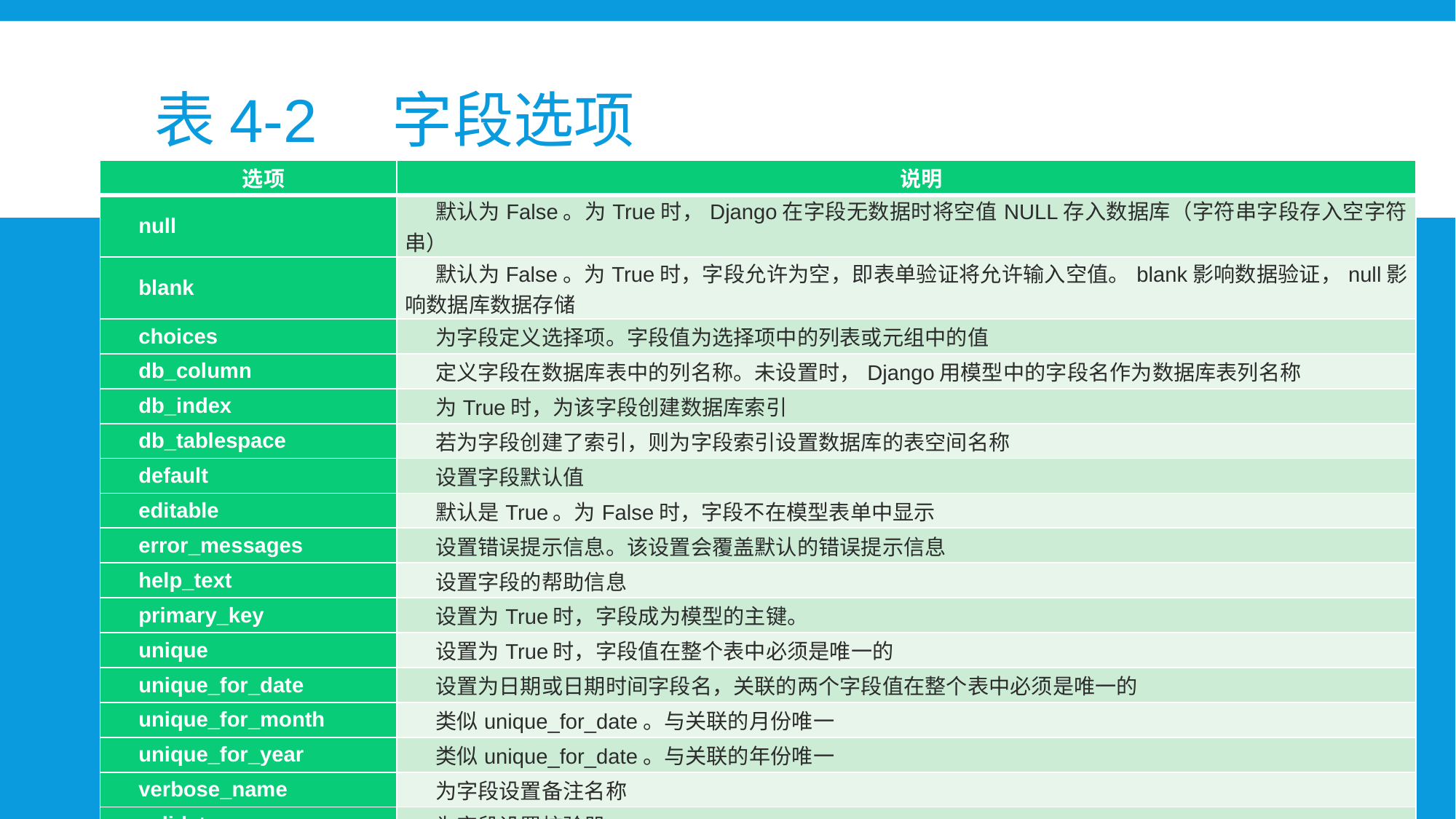

# 表4-2　字段选项
| 选项 | 说明 |
| --- | --- |
| null | 默认为False。为True时，Django在字段无数据时将空值NULL存入数据库（字符串字段存入空字符串） |
| blank | 默认为False。为True时，字段允许为空，即表单验证将允许输入空值。blank影响数据验证，null影响数据库数据存储 |
| choices | 为字段定义选择项。字段值为选择项中的列表或元组中的值 |
| db\_column | 定义字段在数据库表中的列名称。未设置时，Django用模型中的字段名作为数据库表列名称 |
| db\_index | 为True时，为该字段创建数据库索引 |
| db\_tablespace | 若为字段创建了索引，则为字段索引设置数据库的表空间名称 |
| default | 设置字段默认值 |
| editable | 默认是True。为False时，字段不在模型表单中显示 |
| error\_messages | 设置错误提示信息。该设置会覆盖默认的错误提示信息 |
| help\_text | 设置字段的帮助信息 |
| primary\_key | 设置为True时，字段成为模型的主键。 |
| unique | 设置为True时，字段值在整个表中必须是唯一的 |
| unique\_for\_date | 设置为日期或日期时间字段名，关联的两个字段值在整个表中必须是唯一的 |
| unique\_for\_month | 类似unique\_for\_date。与关联的月份唯一 |
| unique\_for\_year | 类似unique\_for\_date。与关联的年份唯一 |
| verbose\_name | 为字段设置备注名称 |
| validators | 为字段设置校验器 |